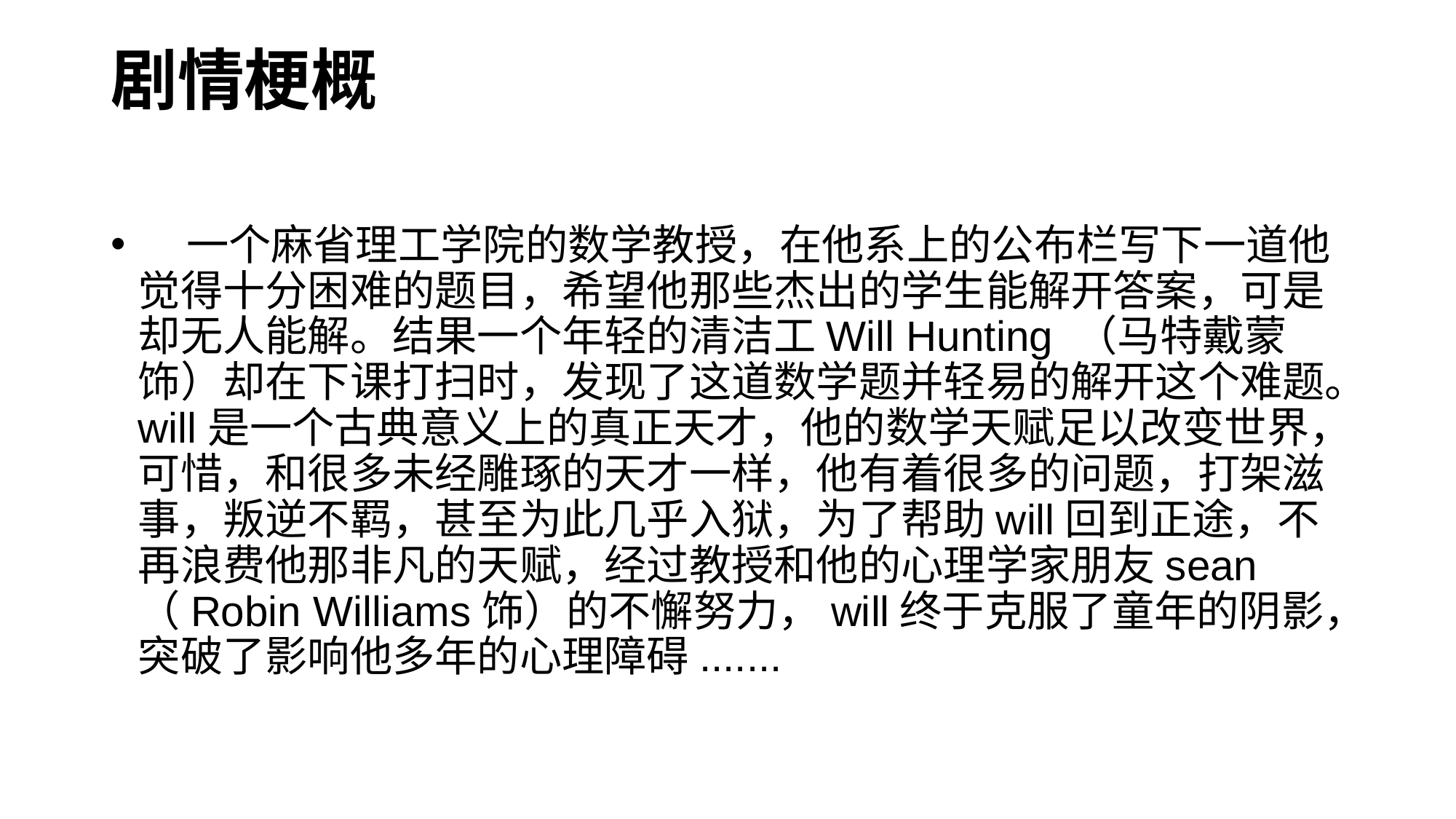

# 剧情梗概
    一个麻省理工学院的数学教授，在他系上的公布栏写下一道他觉得十分困难的题目，希望他那些杰出的学生能解开答案，可是却无人能解。结果一个年轻的清洁工Will Hunting （马特戴蒙饰）却在下课打扫时，发现了这道数学题并轻易的解开这个难题。will是一个古典意义上的真正天才，他的数学天赋足以改变世界，可惜，和很多未经雕琢的天才一样，他有着很多的问题，打架滋事，叛逆不羁，甚至为此几乎入狱，为了帮助will回到正途，不再浪费他那非凡的天赋，经过教授和他的心理学家朋友sean（Robin Williams饰）的不懈努力，will终于克服了童年的阴影，突破了影响他多年的心理障碍.......